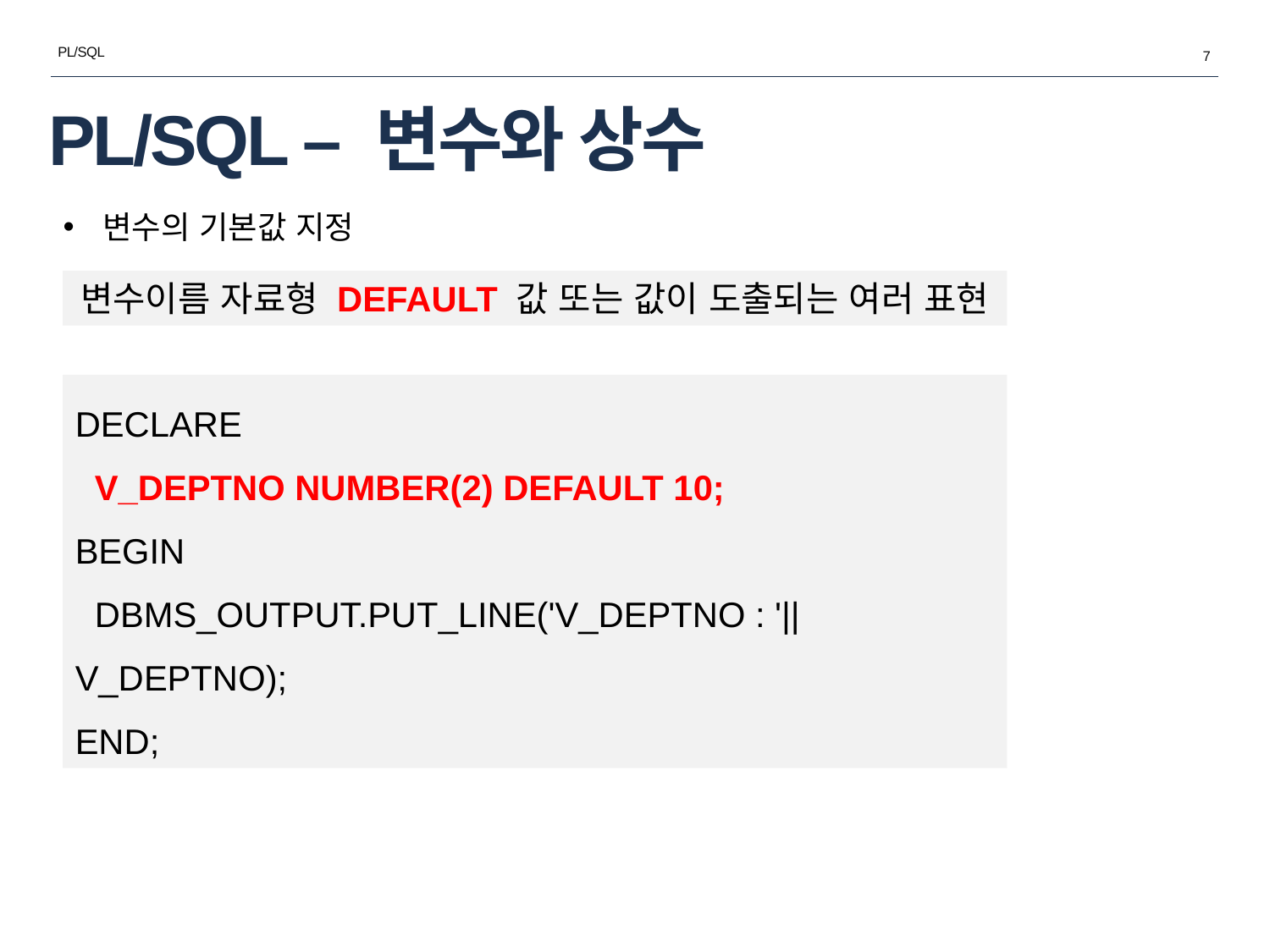

PL/SQL
7
# PL/SQL – 변수와 상수
변수의 기본값 지정
변수이름 자료형 DEFAULT 값 또는 값이 도출되는 여러 표현
DECLARE
  V_DEPTNO NUMBER(2) DEFAULT 10;
BEGIN
  DBMS_OUTPUT.PUT_LINE('V_DEPTNO : '||V_DEPTNO);
END;